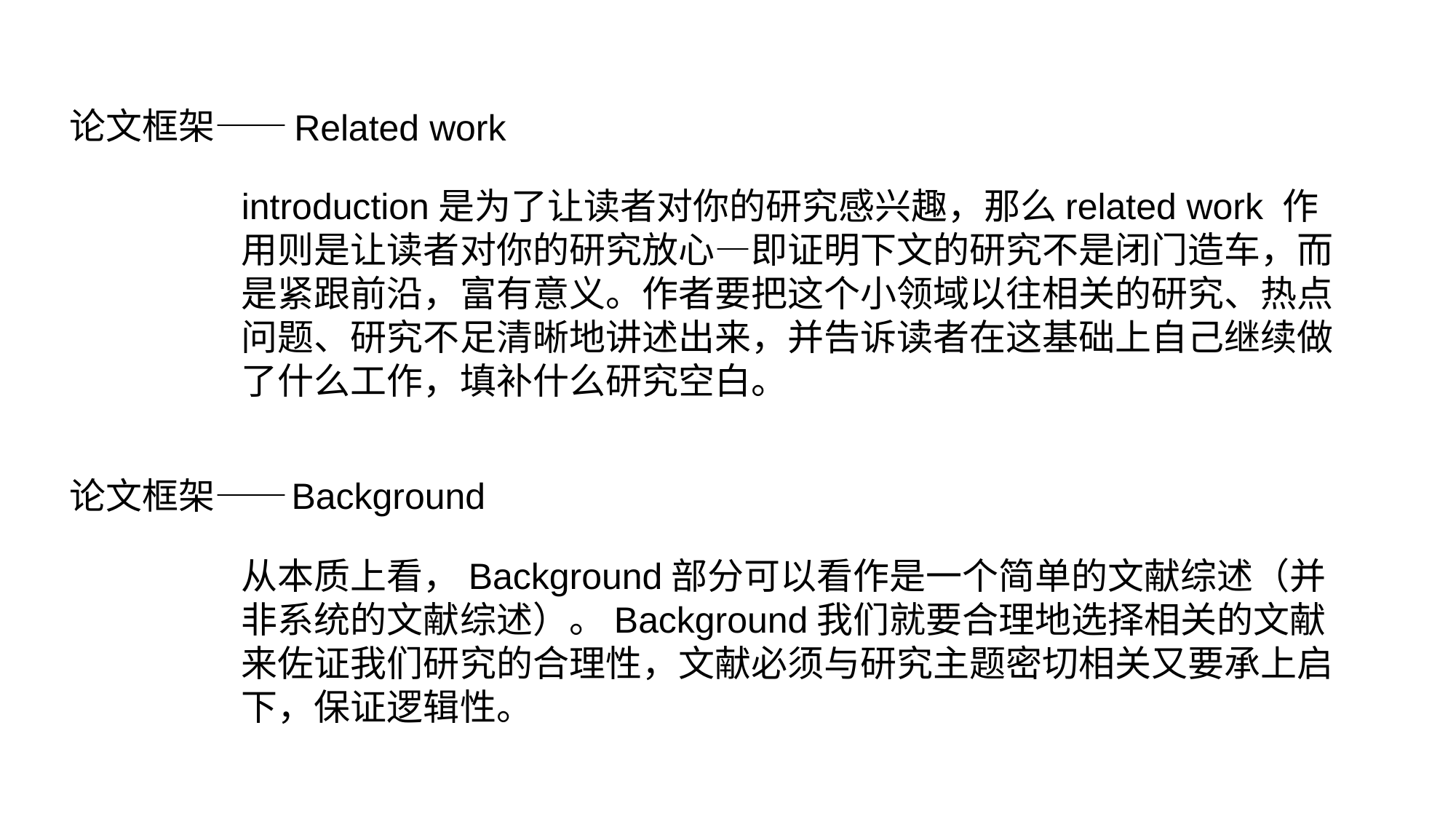

论文框架——
Related work
introduction是为了让读者对你的研究感兴趣，那么related work 作用则是让读者对你的研究放心—即证明下文的研究不是闭门造车，而是紧跟前沿，富有意义。作者要把这个小领域以往相关的研究、热点问题、研究不足清晰地讲述出来，并告诉读者在这基础上自己继续做了什么工作，填补什么研究空白。
 Background
论文框架——
从本质上看，Background部分可以看作是一个简单的文献综述（并非系统的文献综述）。Background我们就要合理地选择相关的文献来佐证我们研究的合理性，文献必须与研究主题密切相关又要承上启下，保证逻辑性。